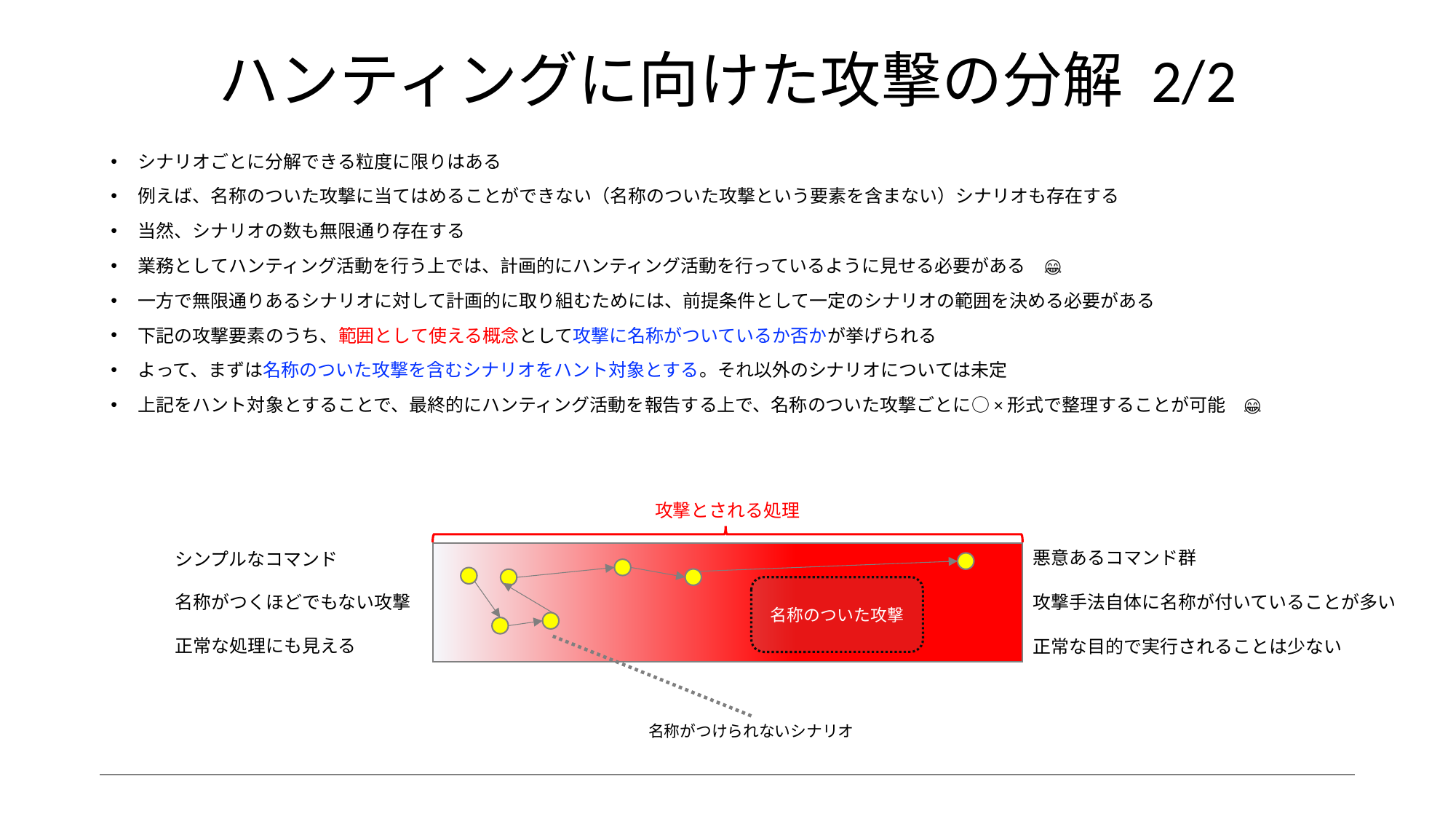

# ハンティングに向けた攻撃の分解 2/2
シナリオごとに分解できる粒度に限りはある
例えば、名称のついた攻撃に当てはめることができない（名称のついた攻撃という要素を含まない）シナリオも存在する
当然、シナリオの数も無限通り存在する
業務としてハンティング活動を行う上では、計画的にハンティング活動を行っているように見せる必要がある　😂
一方で無限通りあるシナリオに対して計画的に取り組むためには、前提条件として一定のシナリオの範囲を決める必要がある
下記の攻撃要素のうち、範囲として使える概念として攻撃に名称がついているか否かが挙げられる
よって、まずは名称のついた攻撃を含むシナリオをハント対象とする。それ以外のシナリオについては未定
上記をハント対象とすることで、最終的にハンティング活動を報告する上で、名称のついた攻撃ごとに○×形式で整理することが可能　😂

攻撃とされる処理
悪意あるコマンド群
シンプルなコマンド

名称のついた攻撃
攻撃手法自体に名称が付いていることが多い
名称がつくほどでもない攻撃
正常な処理にも見える
正常な目的で実行されることは少ない

名称がつけられないシナリオ